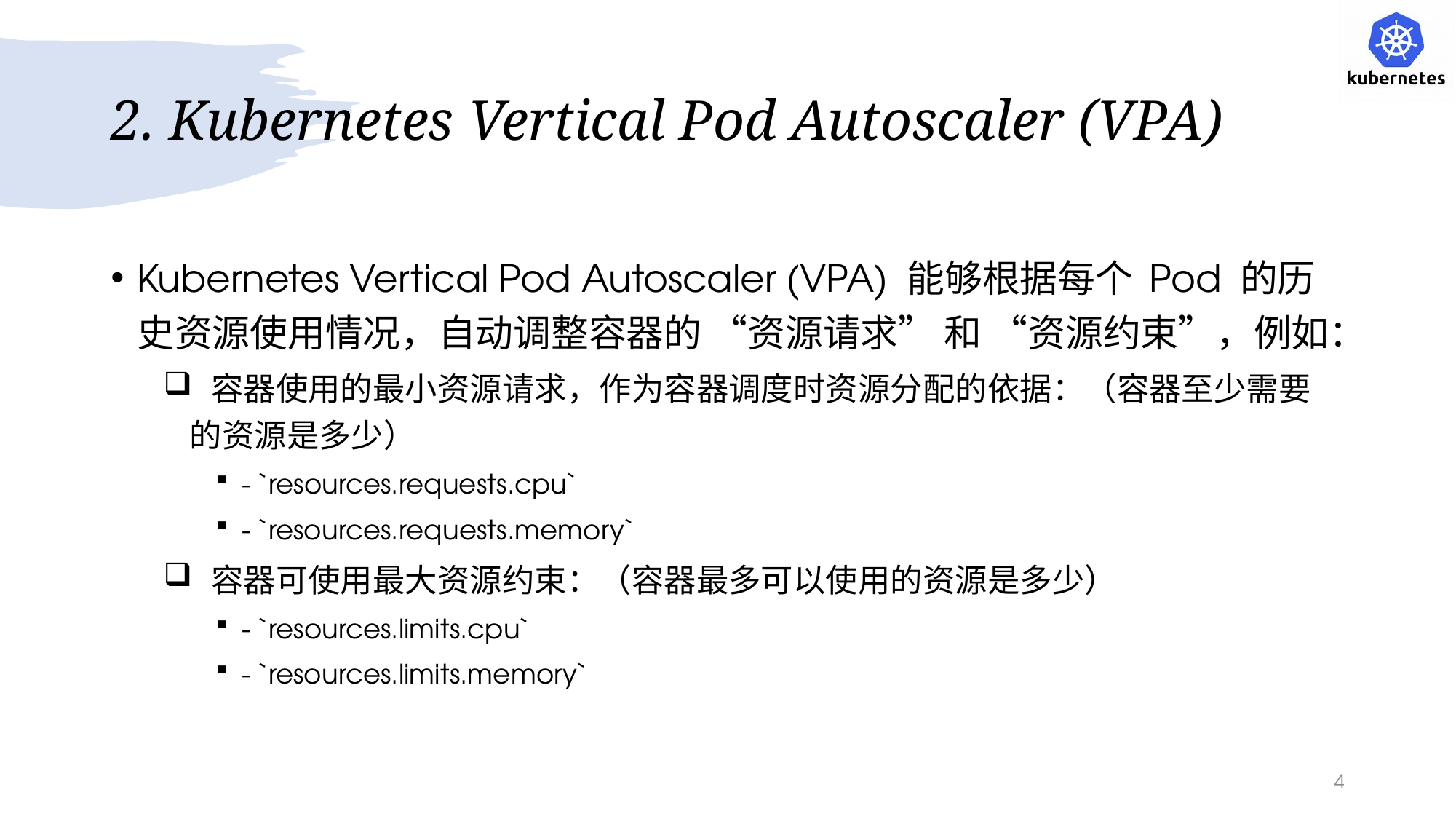

# 2. Kubernetes Vertical Pod Autoscaler (VPA)
Kubernetes Vertical Pod Autoscaler (VPA) 能够根据每个 Pod 的历史资源使用情况，自动调整容器的 “资源请求” 和 “资源约束”，例如：
  容器使用的最小资源请求，作为容器调度时资源分配的依据：（容器至少需要的资源是多少）
- `resources.requests.cpu`
- `resources.requests.memory`
  容器可使用最大资源约束：（容器最多可以使用的资源是多少）
- `resources.limits.cpu`
- `resources.limits.memory`
4